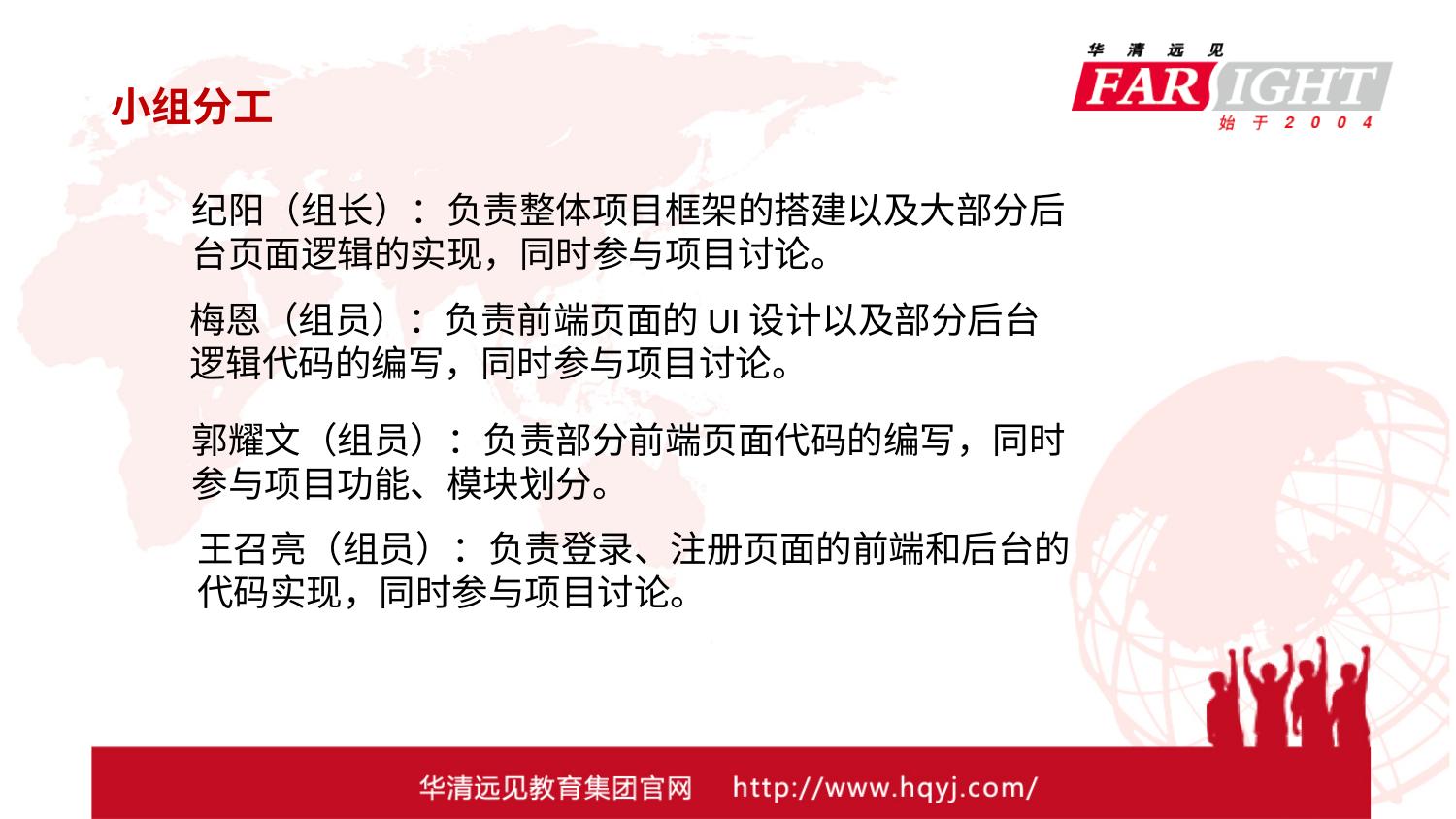

小组分工

纪阳（组长）：负责整体项目框架的搭建以及大部分后台页面逻辑的实现，同时参与项目讨论。
梅恩（组员）：负责前端页面的UI设计以及部分后台逻辑代码的编写，同时参与项目讨论。
郭耀文（组员）：负责部分前端页面代码的编写，同时参与项目功能、模块划分。
王召亮（组员）：负责登录、注册页面的前端和后台的代码实现，同时参与项目讨论。